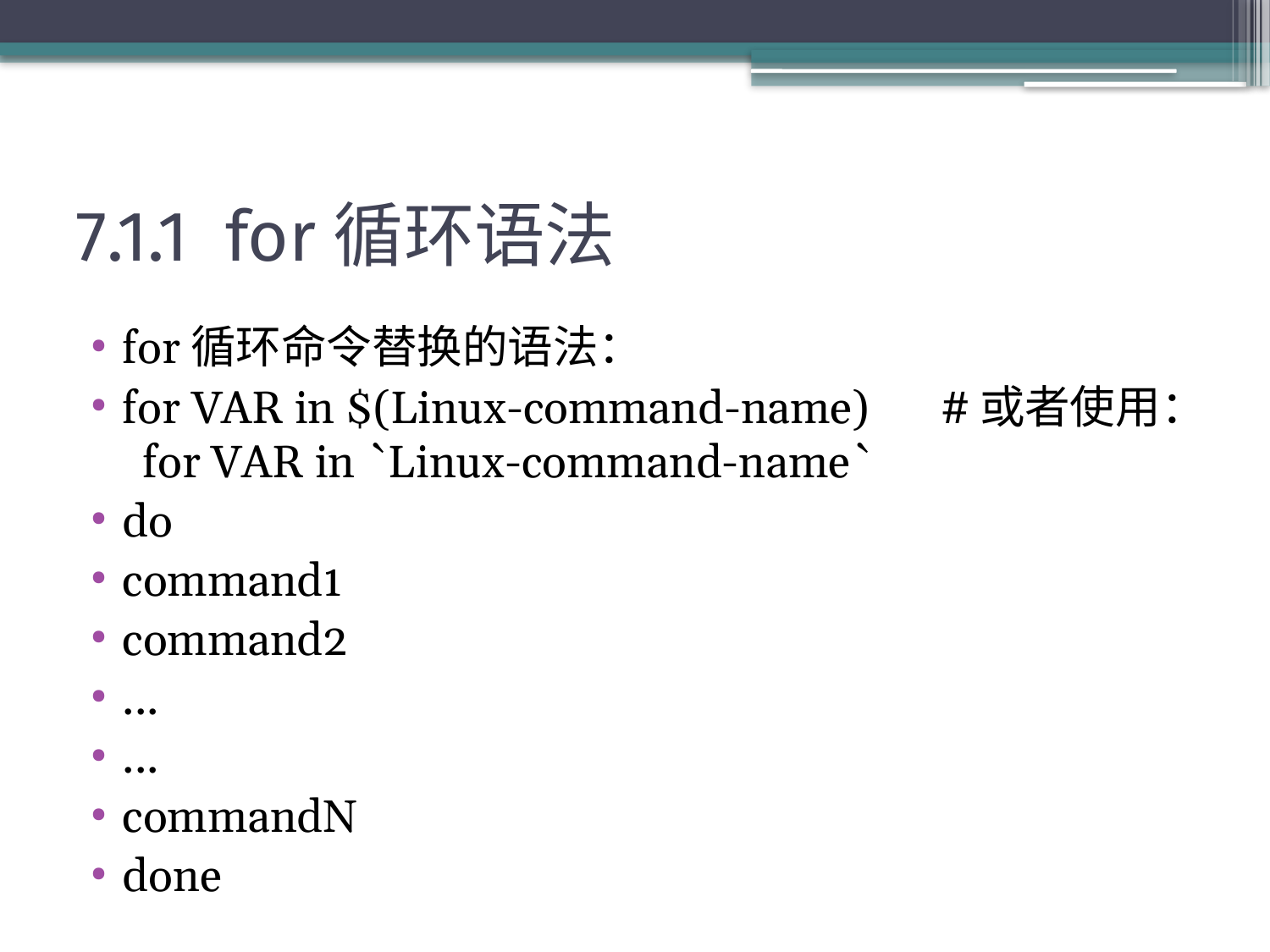

# 7.1.1  for循环语法
for循环命令替换的语法：
for VAR in $(Linux-command-name)		#或者使用： for VAR in `Linux-command-name`
do
command1
command2
...
...
commandN
done